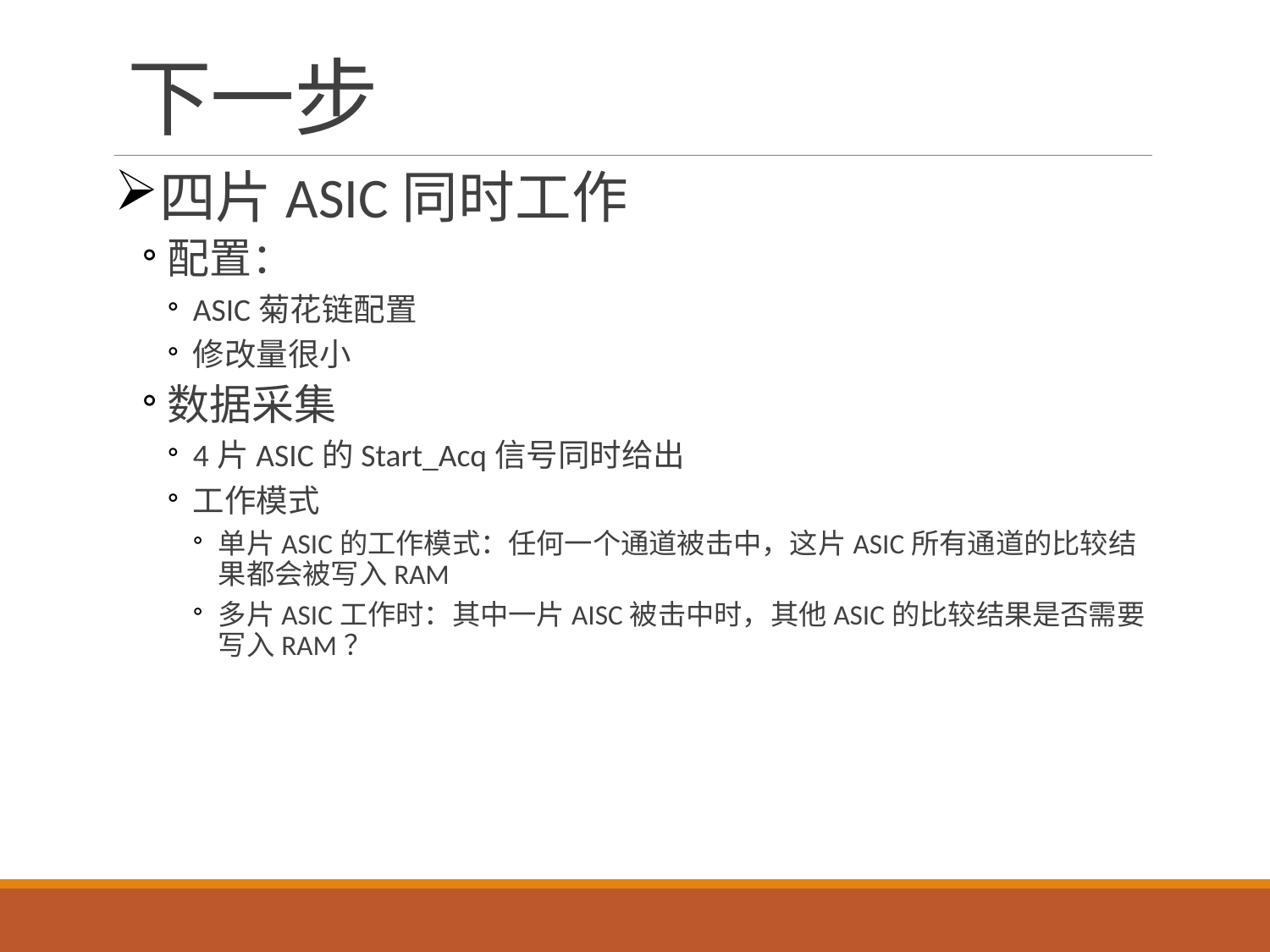

# 下一步
四片ASIC同时工作
配置：
ASIC菊花链配置
修改量很小
数据采集
4片ASIC的Start_Acq信号同时给出
工作模式
单片ASIC的工作模式：任何一个通道被击中，这片ASIC所有通道的比较结果都会被写入RAM
多片ASIC工作时：其中一片AISC被击中时，其他ASIC的比较结果是否需要写入RAM？